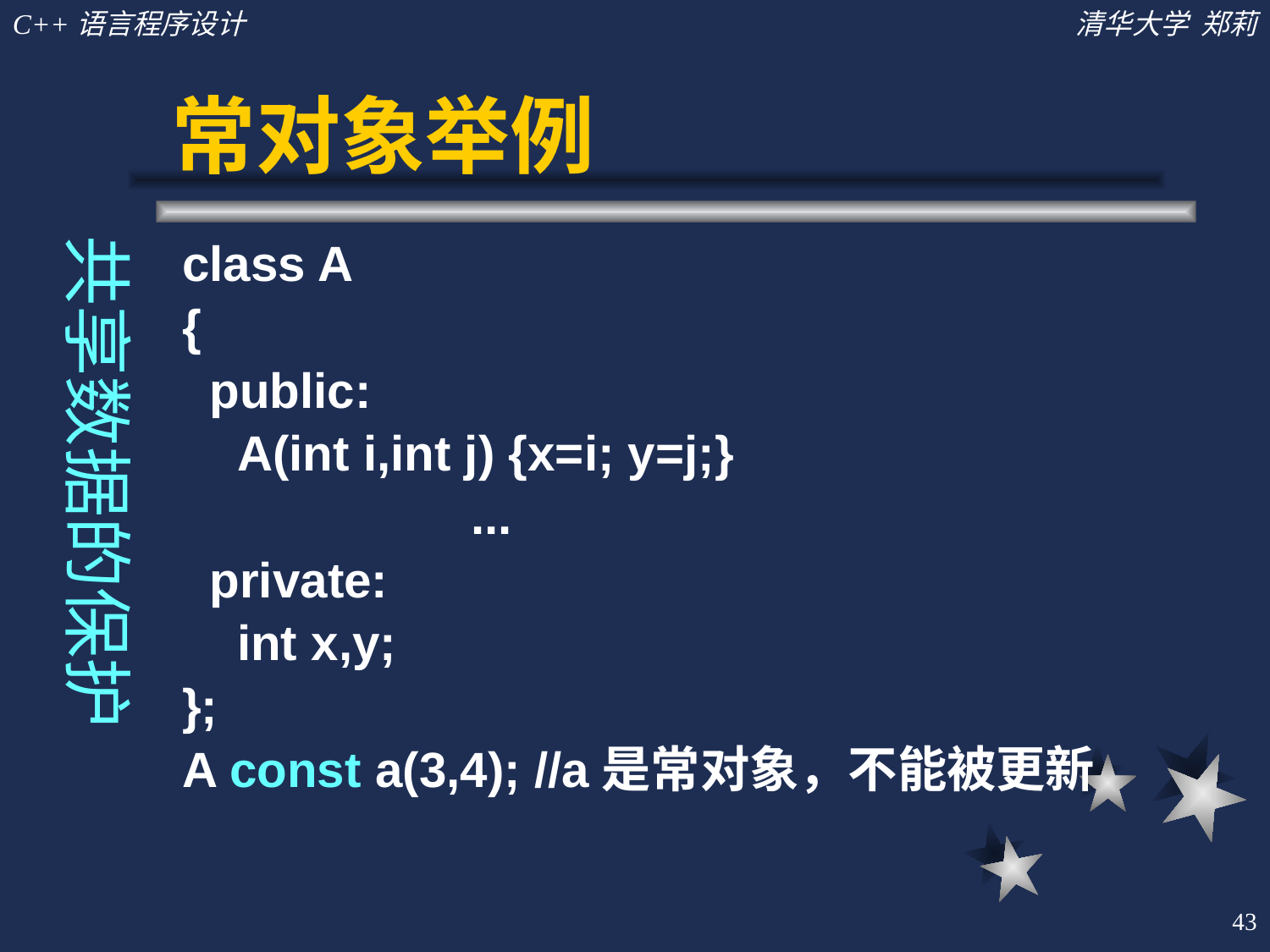

# 常对象举例
 共享数据的保护
class A
{
  public:
    A(int i,int j) {x=i; y=j;}
                     ...
  private:
    int x,y;
};
A const a(3,4); //a是常对象，不能被更新
43